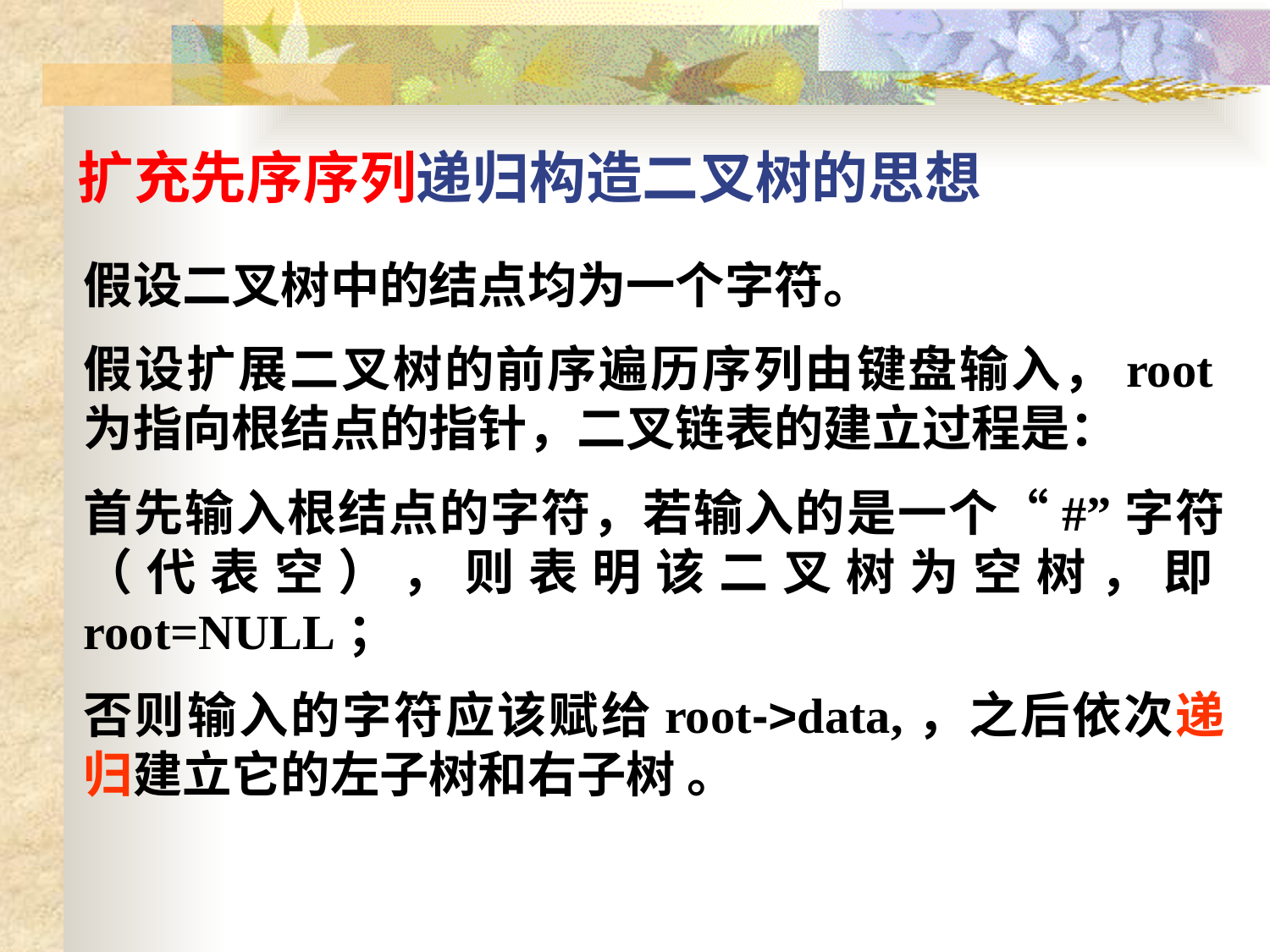

扩充先序序列递归构造二叉树的思想
假设二叉树中的结点均为一个字符。
假设扩展二叉树的前序遍历序列由键盘输入，root为指向根结点的指针，二叉链表的建立过程是：
首先输入根结点的字符，若输入的是一个“#”字符（代表空），则表明该二叉树为空树，即root=NULL；
否则输入的字符应该赋给root->data,，之后依次递归建立它的左子树和右子树 。